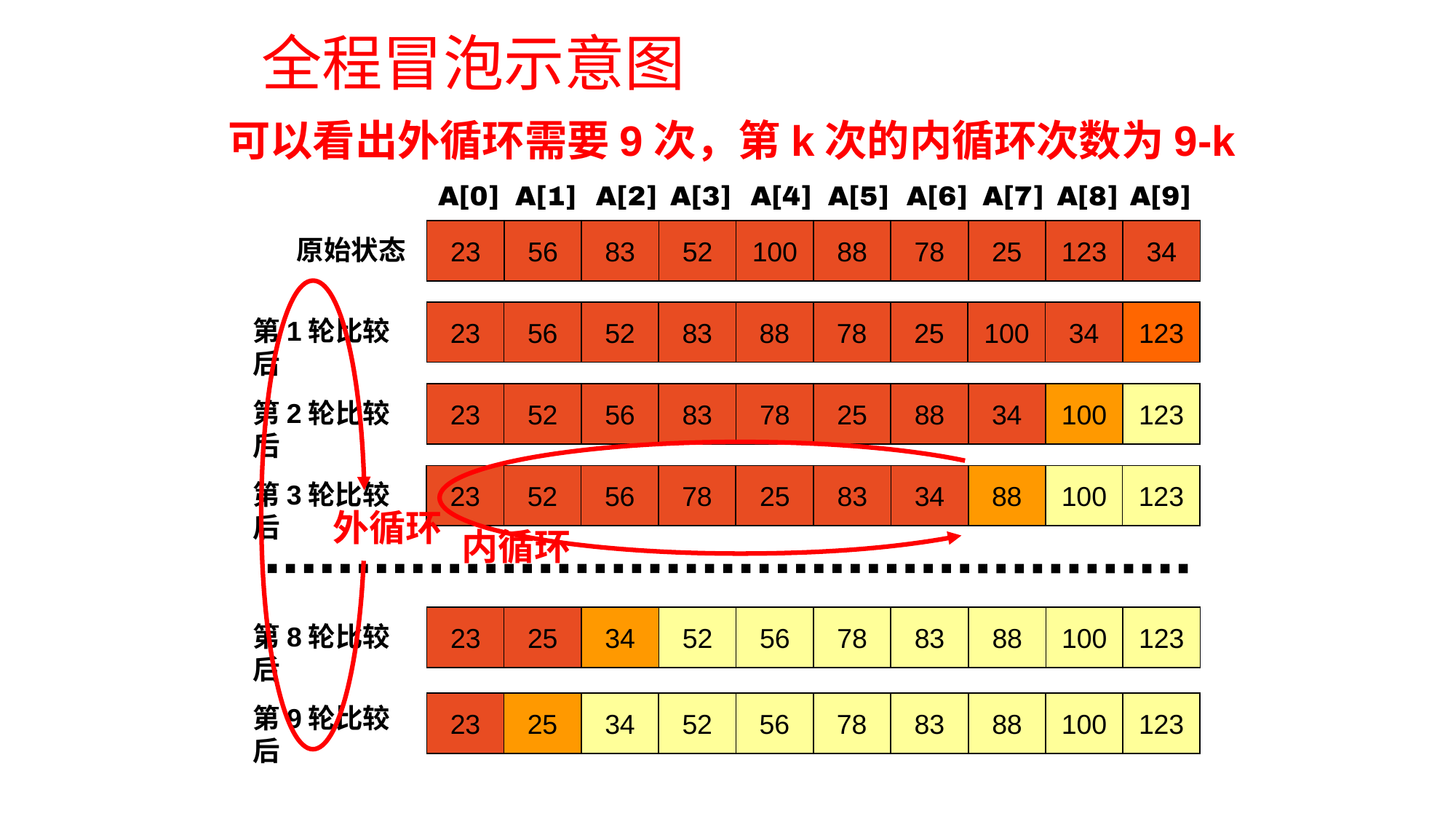

# 全程冒泡示意图
可以看出外循环需要9次，第k次的内循环次数为9-k
A[0]
A[1]
A[2]
A[3]
A[4]
A[5]
A[6]
A[7]
A[8]
A[9]

23
56
83
52
100
88
78
25
123
34
原始状态

外循环
23
56
52
83
88
78
25
100
34
123
第1轮比较后
23
52
56
83
78
25
88
34
100
123
第2轮比较后

内循环
23
52
56
78
25
83
34
88
100
123
第3轮比较后

23
25
34
52
56
78
83
88
100
123
第8轮比较后
23
25
34
52
56
78
83
88
100
123
第9轮比较后